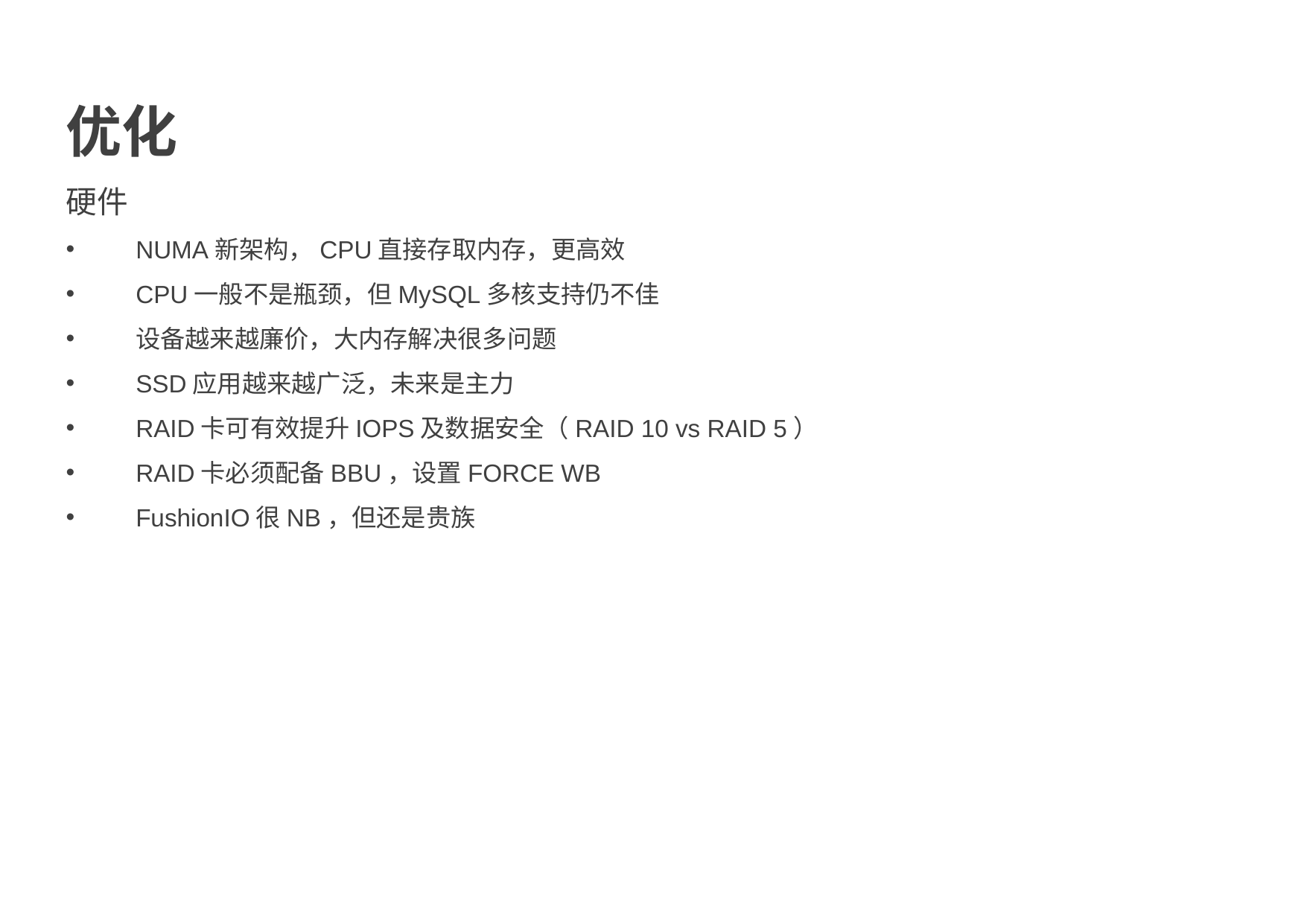

优化
硬件
NUMA新架构，CPU直接存取内存，更高效
CPU一般不是瓶颈，但MySQL多核支持仍不佳
设备越来越廉价，大内存解决很多问题
SSD应用越来越广泛，未来是主力
RAID卡可有效提升IOPS及数据安全（RAID 10 vs RAID 5）
RAID卡必须配备BBU，设置FORCE WB
FushionIO很NB，但还是贵族